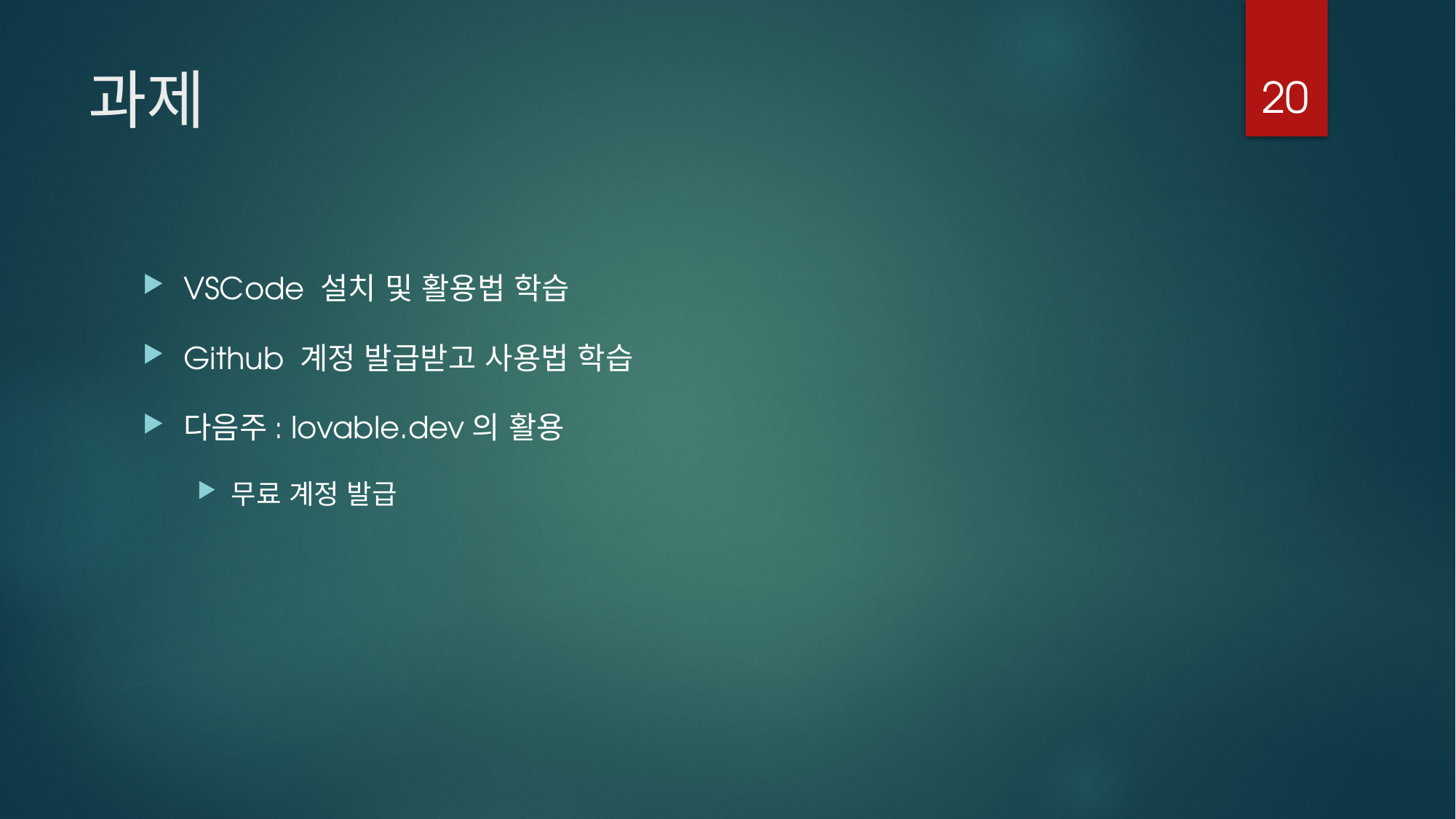

20
# 과제
VSCode 설치 및 활용법 학습
Github 계정 발급받고 사용법 학습
다음주: lovable.dev의 활용
무료 계정 발급